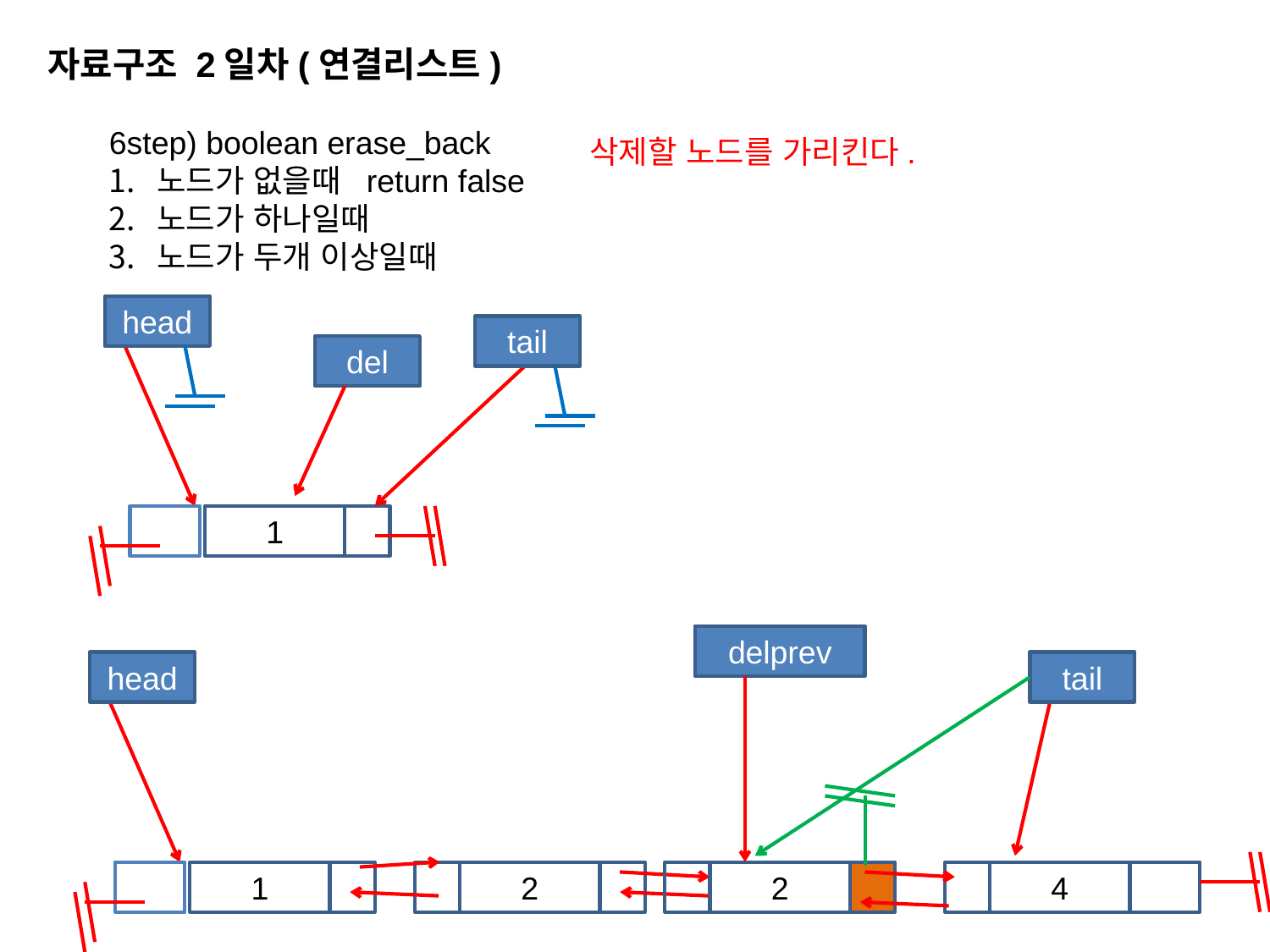

자료구조 2일차(연결리스트)
6step) boolean erase_back
노드가 없을때  return false
노드가 하나일때
노드가 두개 이상일때

삭제할 노드를 가리킨다.
head
tail
del

1

delprev
head
tail

1

2

2

4